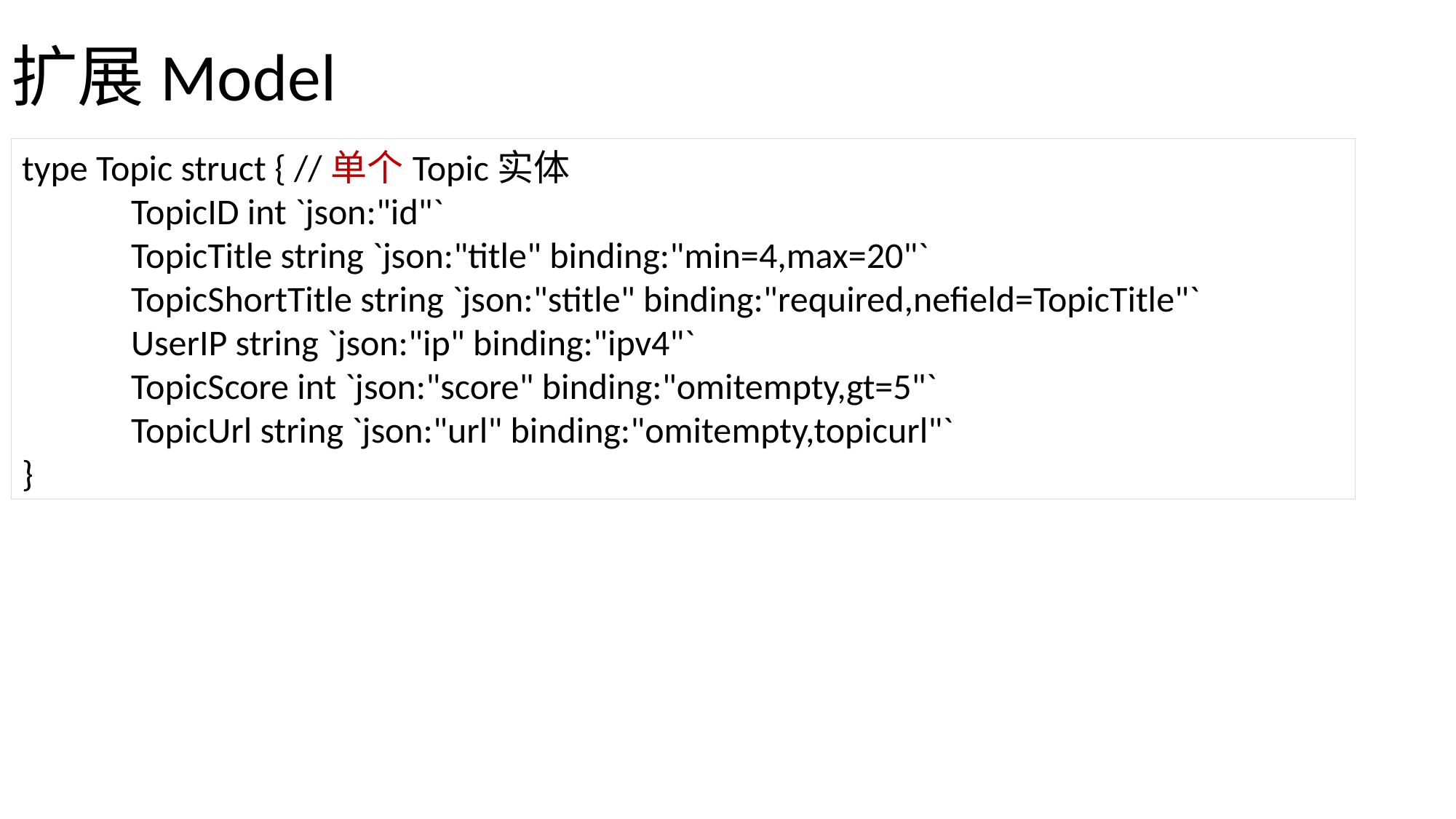

# 扩展Model
type Topic struct { //单个Topic实体
	TopicID int `json:"id"`
	TopicTitle string `json:"title" binding:"min=4,max=20"`
	TopicShortTitle string `json:"stitle" binding:"required,nefield=TopicTitle"`
	UserIP string `json:"ip" binding:"ipv4"`
	TopicScore int `json:"score" binding:"omitempty,gt=5"`
	TopicUrl string `json:"url" binding:"omitempty,topicurl"`
}